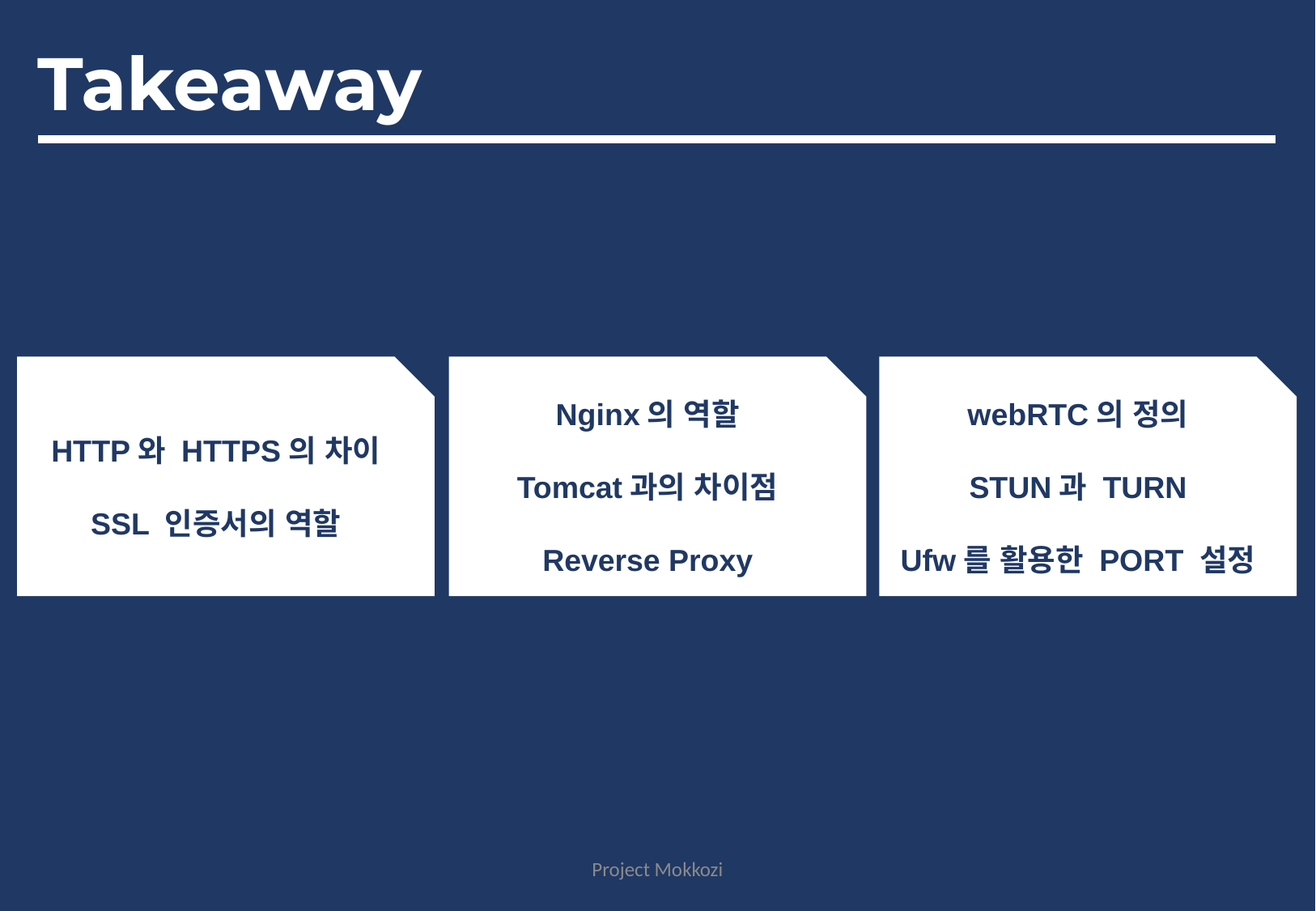

# Takeaway
HTTP와 HTTPS의 차이

SSL 인증서의 역할
Nginx의 역할

Tomcat과의 차이점

Reverse Proxy
webRTC의 정의

STUN과 TURN

Ufw를 활용한 PORT 설정
Project Mokkozi